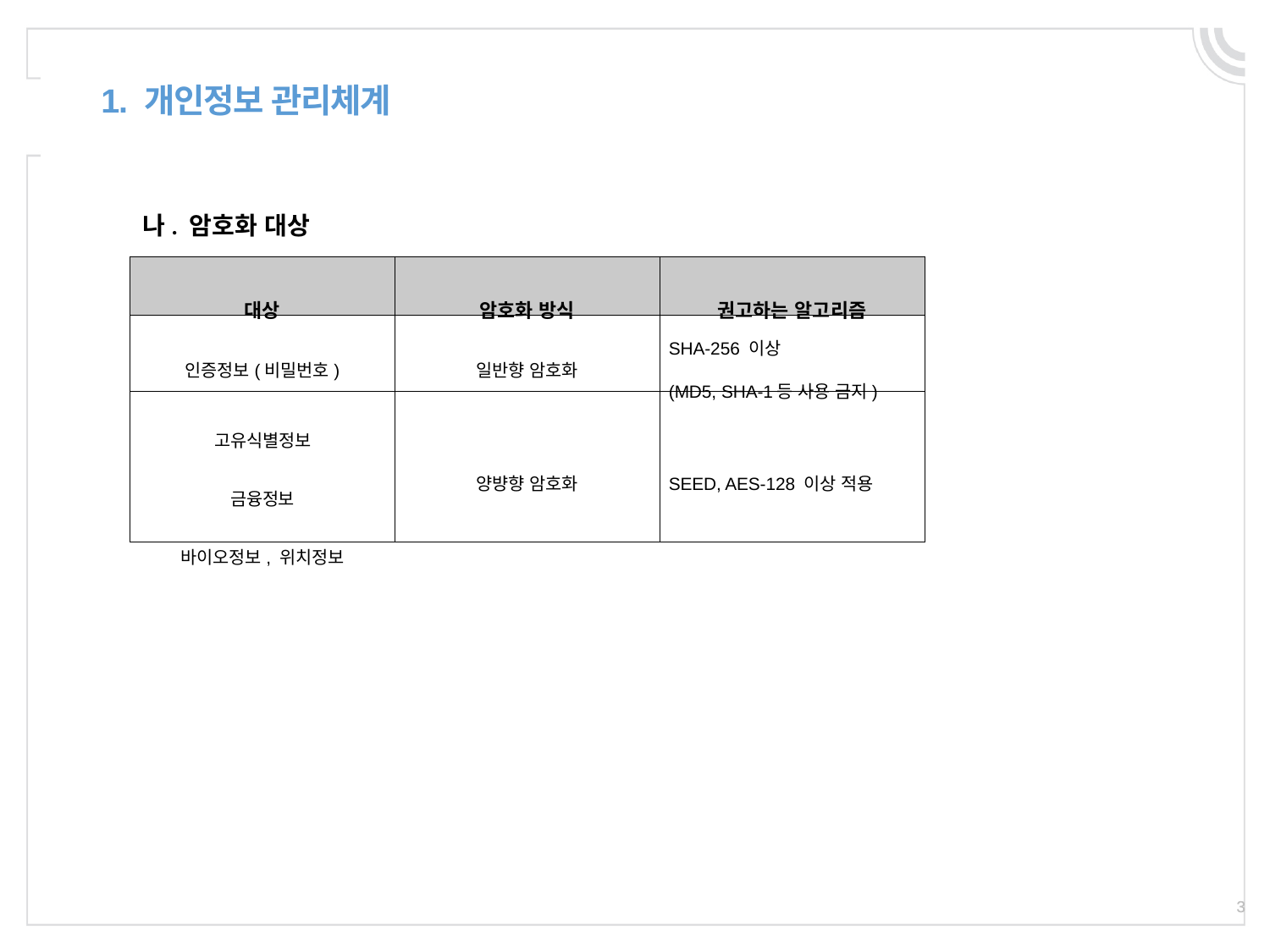

1. 개인정보 관리체계
나. 암호화 대상
| 대상 | 암호화 방식 | 권고하는 알고리즘 |
| --- | --- | --- |
| 인증정보(비밀번호) | 일반향 암호화 | SHA-256 이상 (MD5, SHA-1등 사용 금지) |
| 고유식별정보 금융정보 바이오정보, 위치정보 | 양뱡향 암호화 | SEED, AES-128 이상 적용 |